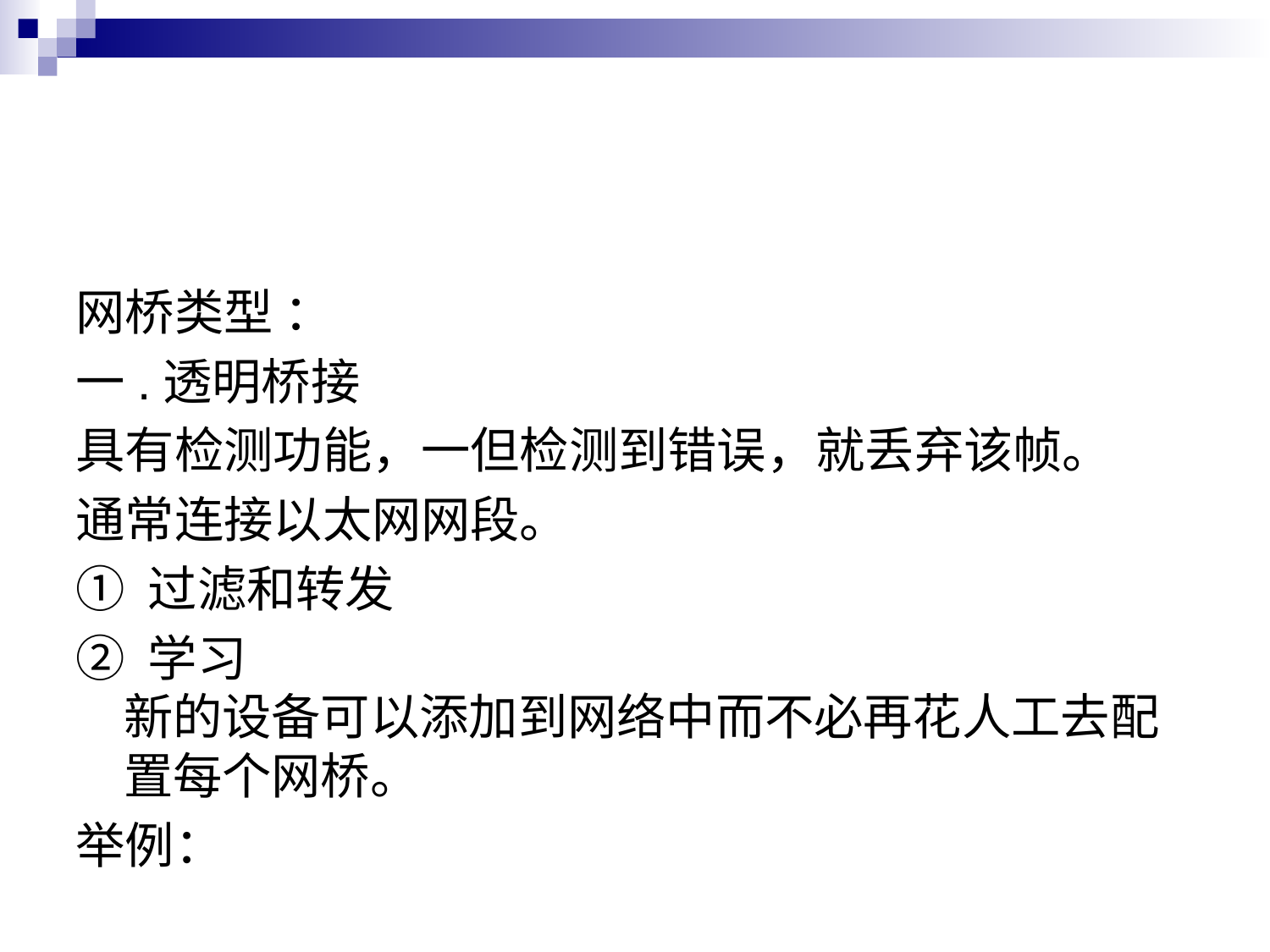

#
网桥类型 ：
一.透明桥接
具有检测功能，一但检测到错误，就丢弃该帧。
通常连接以太网网段。
① 过滤和转发
② 学习
新的设备可以添加到网络中而不必再花人工去配置每个网桥。
举例：